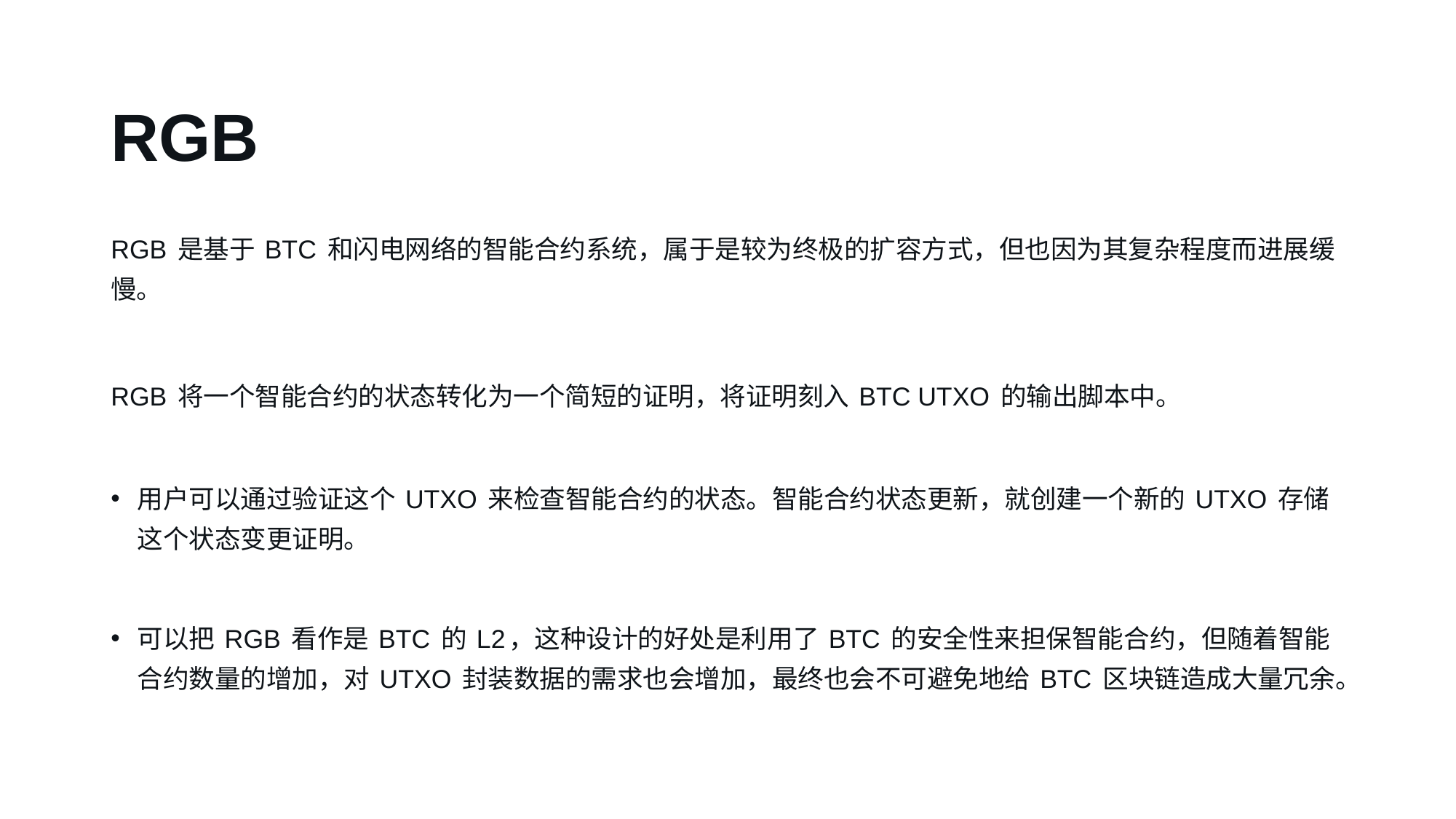

# RGB
RGB 是基于 BTC 和闪电网络的智能合约系统，属于是较为终极的扩容方式，但也因为其复杂程度而进展缓慢。

RGB 将一个智能合约的状态转化为一个简短的证明，将证明刻入 BTC UTXO 的输出脚本中。

用户可以通过验证这个 UTXO 来检查智能合约的状态。智能合约状态更新，就创建一个新的 UTXO 存储这个状态变更证明。

可以把 RGB 看作是 BTC 的 L2，这种设计的好处是利用了 BTC 的安全性来担保智能合约，但随着智能合约数量的增加，对 UTXO 封装数据的需求也会增加，最终也会不可避免地给 BTC 区块链造成大量冗余。